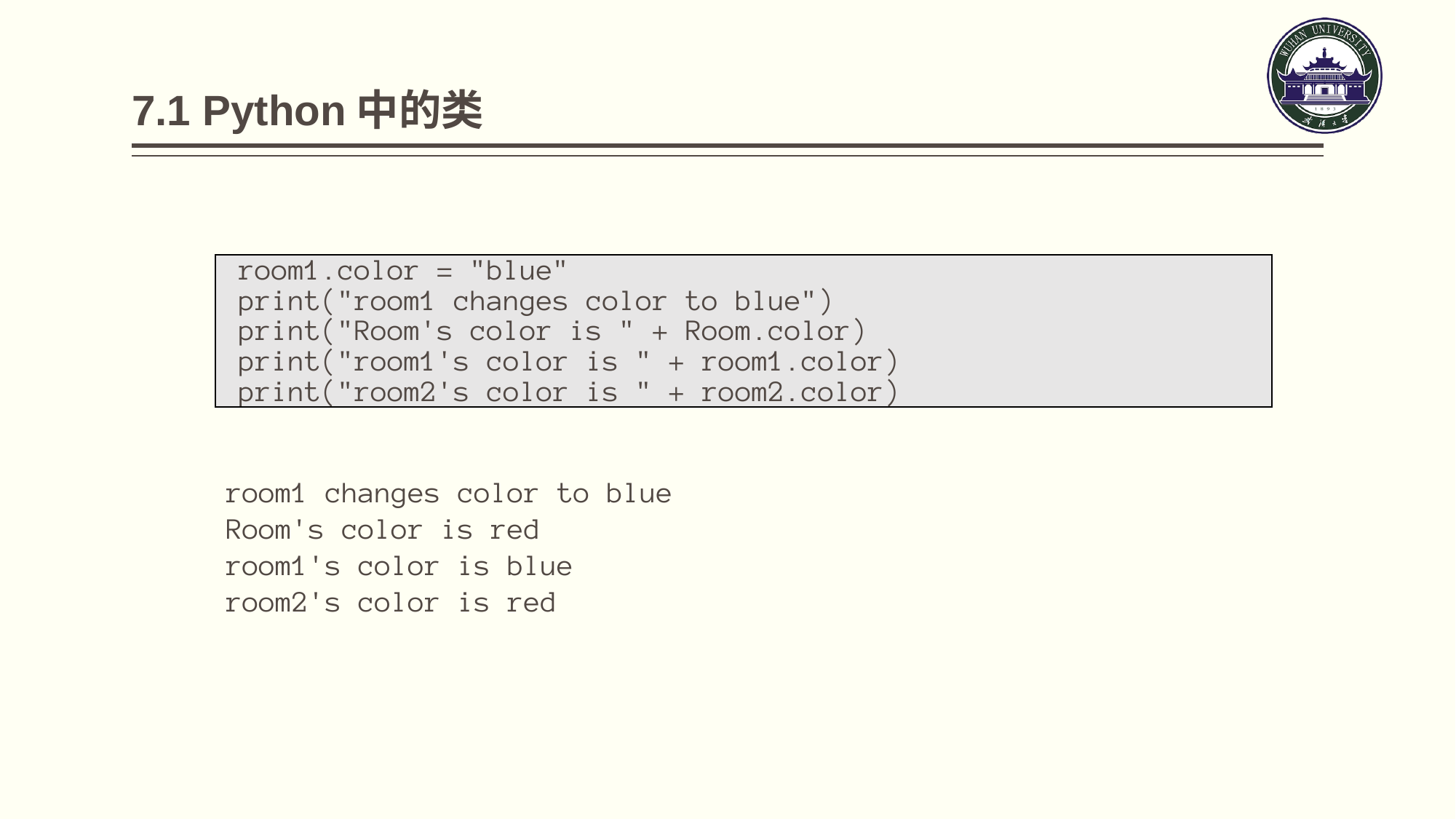

# 7.1 Python中的类
| room1.color = "blue" print("room1 changes color to blue") print("Room's color is " + Room.color) print("room1's color is " + room1.color) print("room2's color is " + room2.color) |
| --- |
room1 changes color to blue
Room's color is red
room1's color is blue
room2's color is red